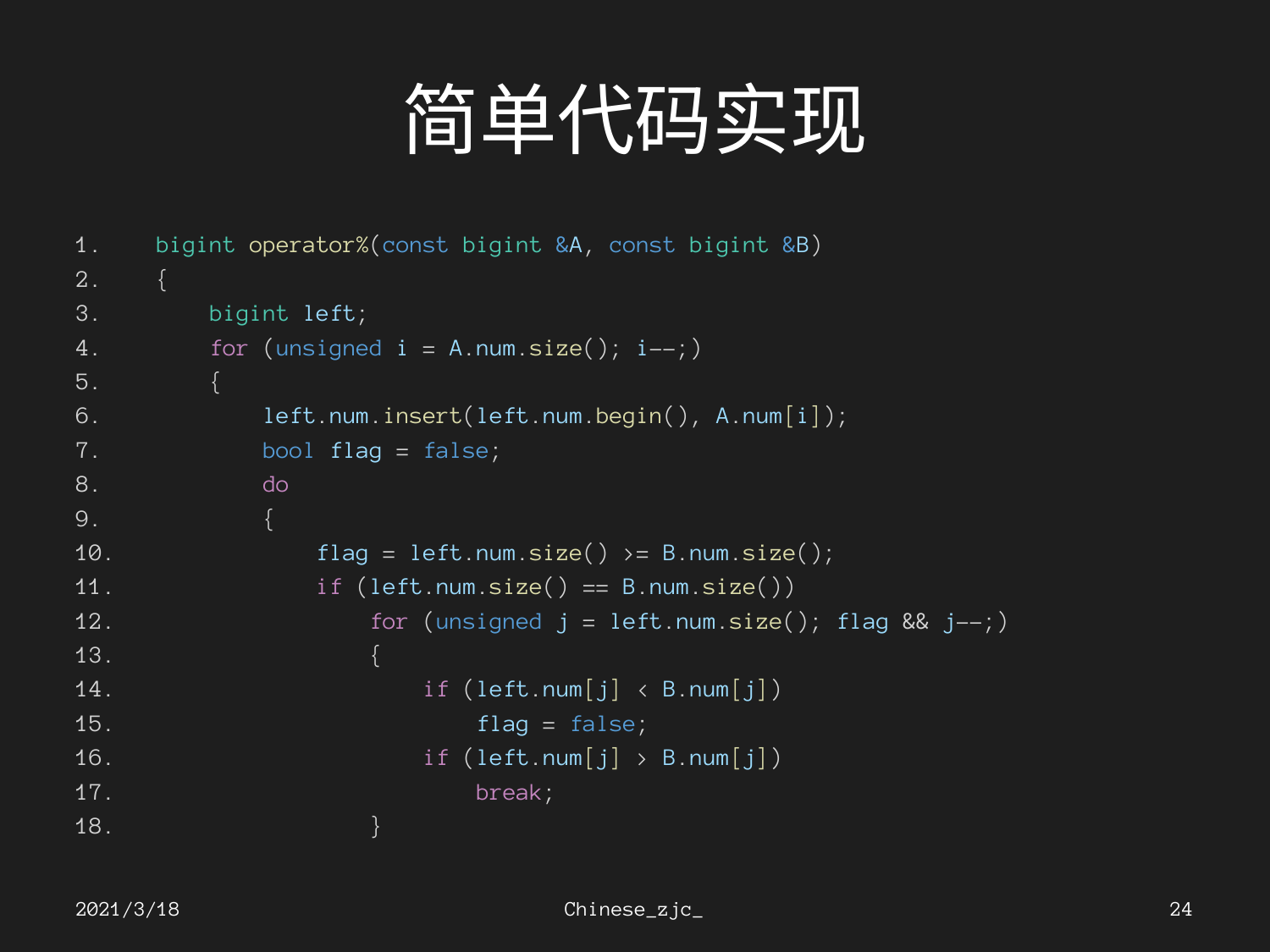

# 简单代码实现
 bigint operator%(const bigint &A, const bigint &B)
 {
     bigint left;
     for (unsigned i = A.num.size(); i--;)
     {
         left.num.insert(left.num.begin(), A.num[i]);
         bool flag = false;
         do
         {
             flag = left.num.size() >= B.num.size();
             if (left.num.size() == B.num.size())
                 for (unsigned j = left.num.size(); flag && j--;)
                 {
                     if (left.num[j] < B.num[j])
                         flag = false;
                     if (left.num[j] > B.num[j])
                         break;
                 }
2021/3/18
Chinese_zjc_
24